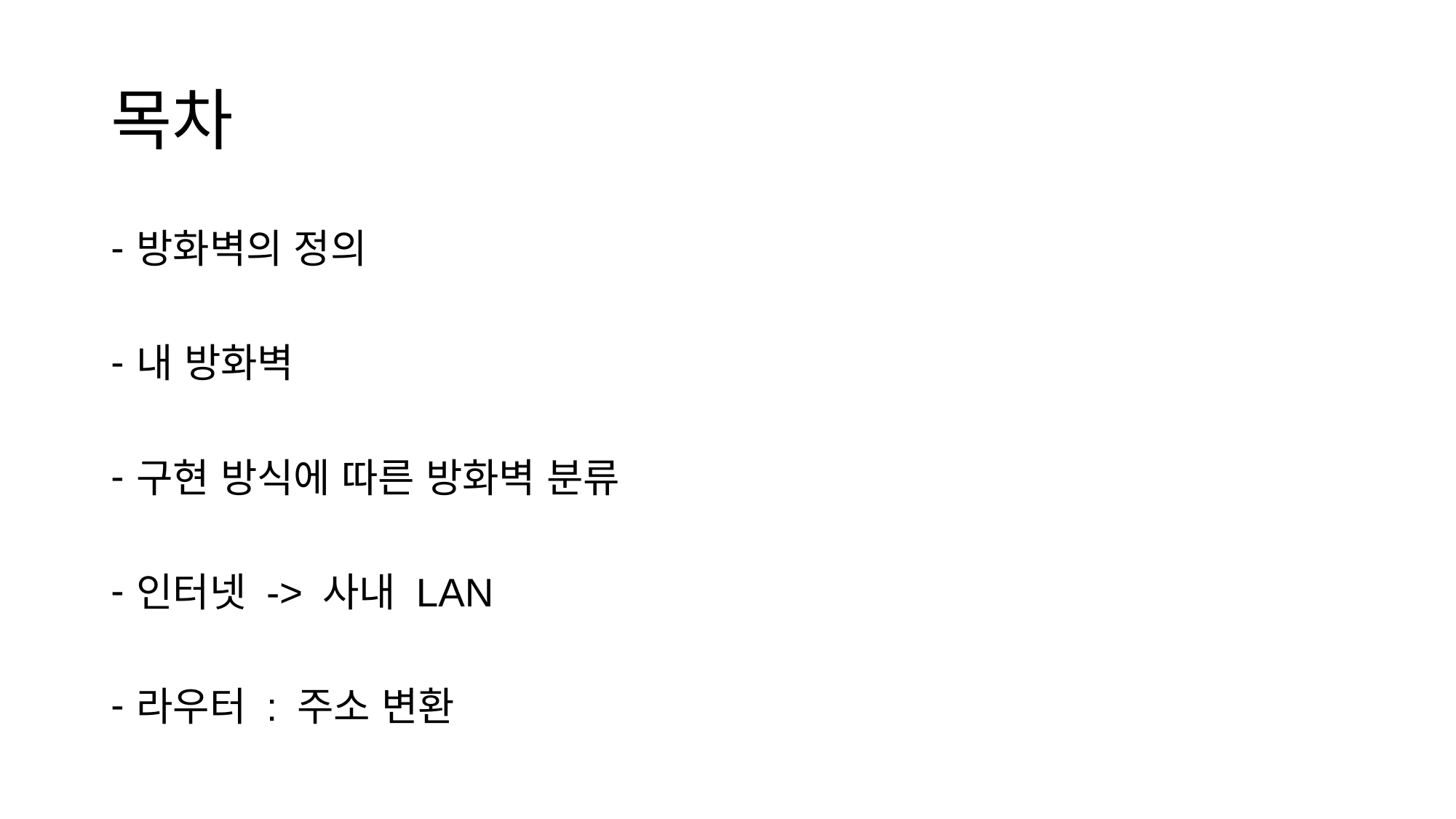

# 목차

방화벽의 정의

내 방화벽

구현 방식에 따른 방화벽 분류

인터넷 -> 사내 LAN

라우터 : 주소 변환